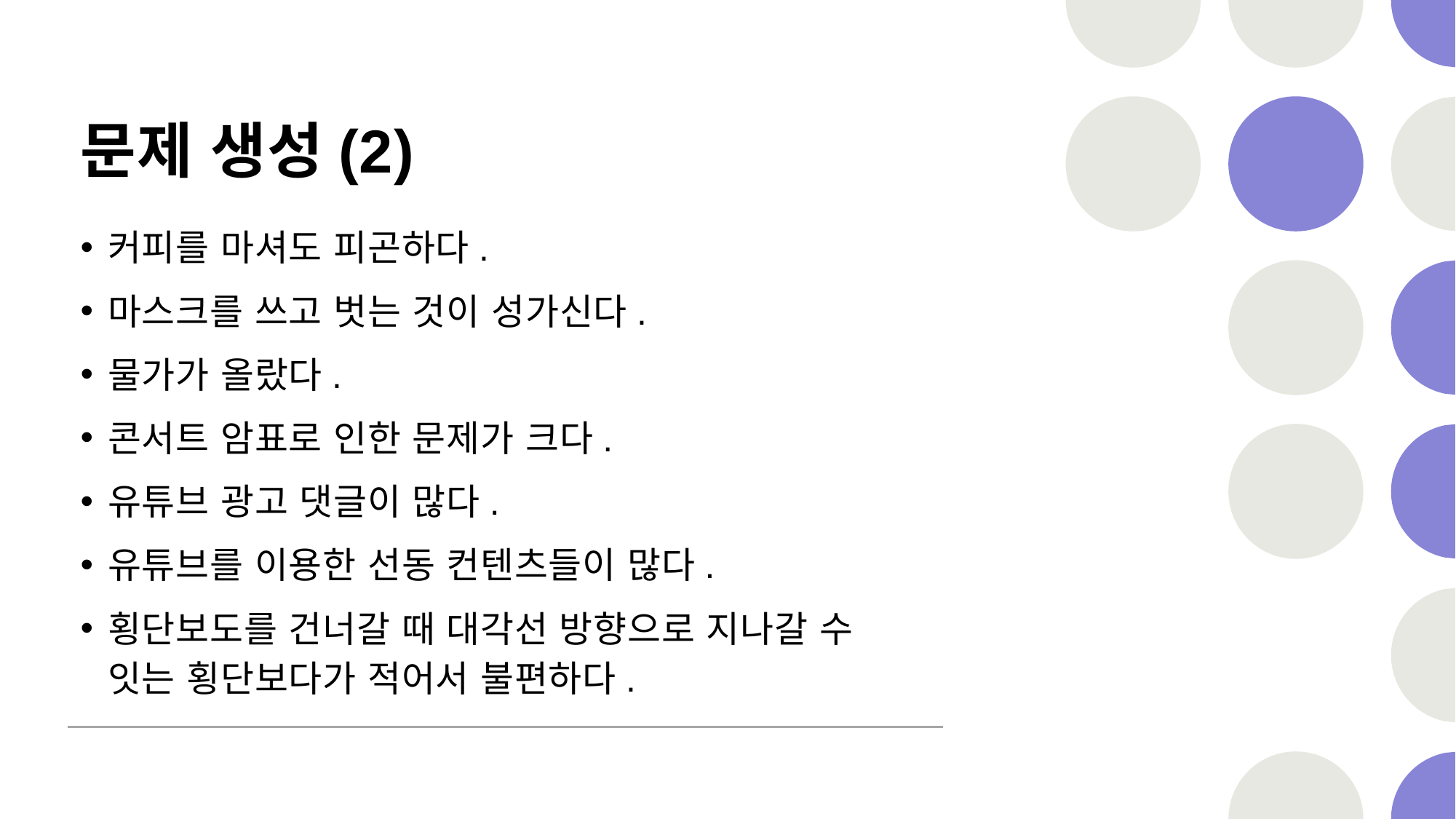

# 문제 생성(2)
커피를 마셔도 피곤하다.
마스크를 쓰고 벗는 것이 성가신다.
물가가 올랐다.
콘서트 암표로 인한 문제가 크다.
유튜브 광고 댓글이 많다.
유튜브를 이용한 선동 컨텐츠들이 많다.
횡단보도를 건너갈 때 대각선 방향으로 지나갈 수 잇는 횡단보다가 적어서 불편하다.